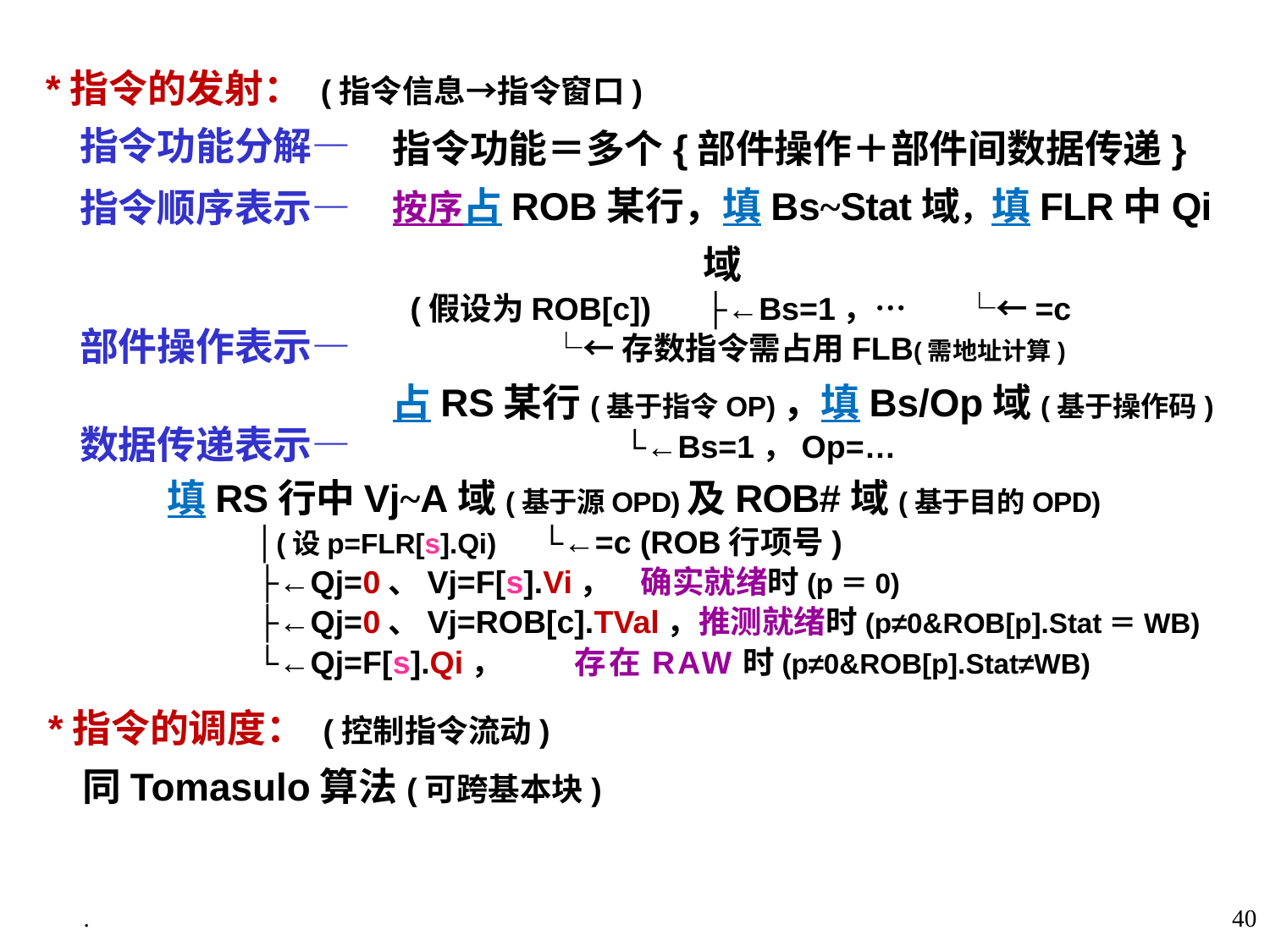

*指令的发射： (指令信息→指令窗口)
    指令功能分解—
    指令顺序表示—

    部件操作表示—

    数据传递表示—
指令功能＝多个{部件操作＋部件间数据传递}
按序占ROB某行，填Bs~Stat域，填FLR中Qi域
  (假设为ROB[c])      ├←Bs=1，…        └←=c
                      └←存数指令需占用FLB(需地址计算)
占RS某行(基于指令OP)，填Bs/Op域(基于操作码)
                          └←Bs=1，Op=…
填RS行中Vj~A域(基于源OPD)及ROB#域(基于目的OPD)
          │(设p=FLR[s].Qi)     └←=c (ROB行项号)
          ├←Qj=0、Vj=F[s].Vi，    确实就绪时(p＝0)
          ├←Qj=0、Vj=ROB[c].TVal，推测就绪时(p≠0&ROB[p].Stat＝WB)
          └←Qj=F[s].Qi，          存在RAW时(p≠0&ROB[p].Stat≠WB)
 *指令的调度： (控制指令流动)
    同Tomasulo算法(可跨基本块)
.
40